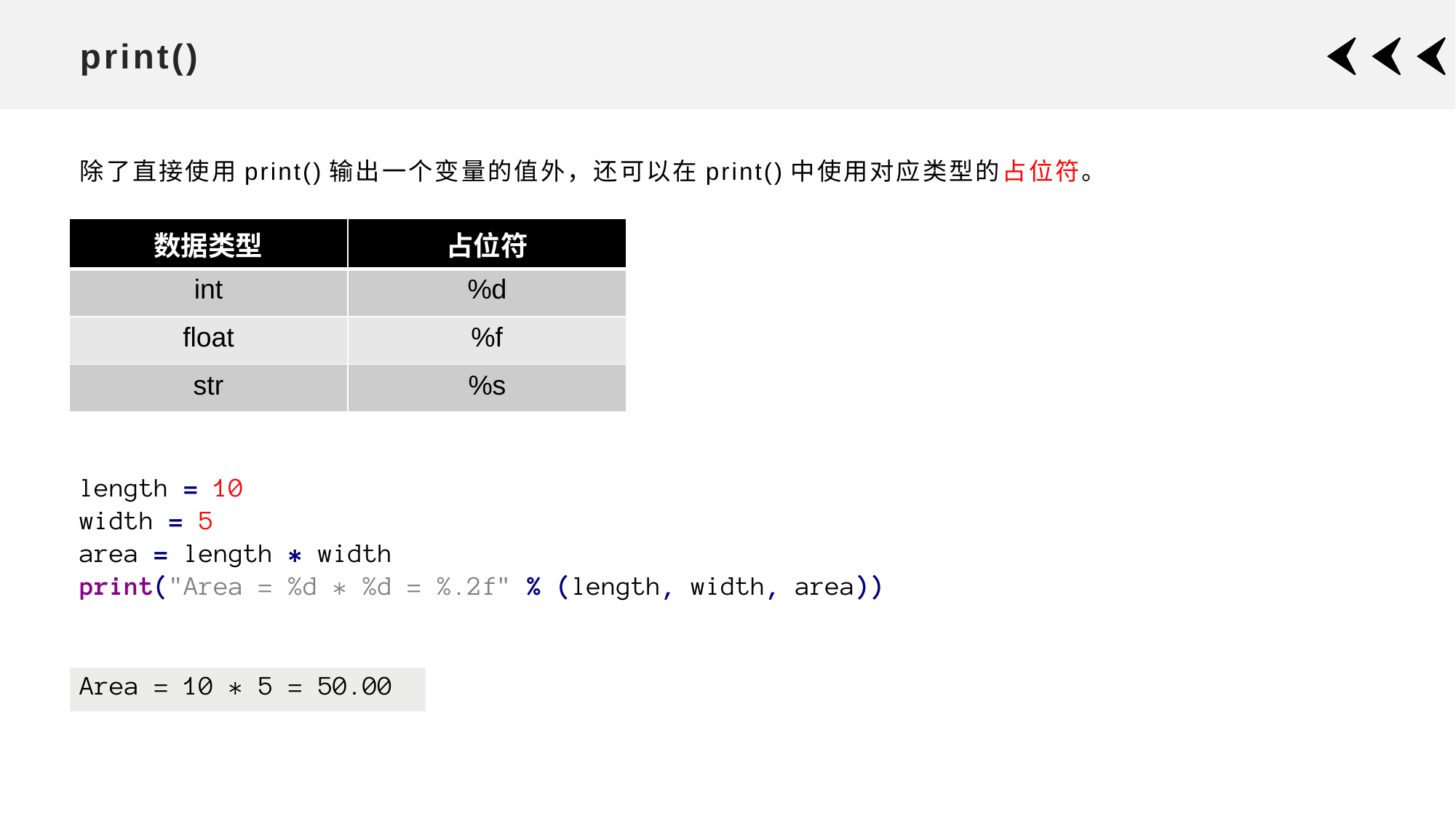

# print()
除了直接使用print()输出一个变量的值外，还可以在print()中使用对应类型的占位符。
| 数据类型 | 占位符 |
| --- | --- |
| int | %d |
| float | %f |
| str | %s |
length = 10
width = 5
area = length * width
print("Area = %d * %d = %.2f" % (length, width, area))
| Area = 10 \* 5 = 50.00 |
| --- |